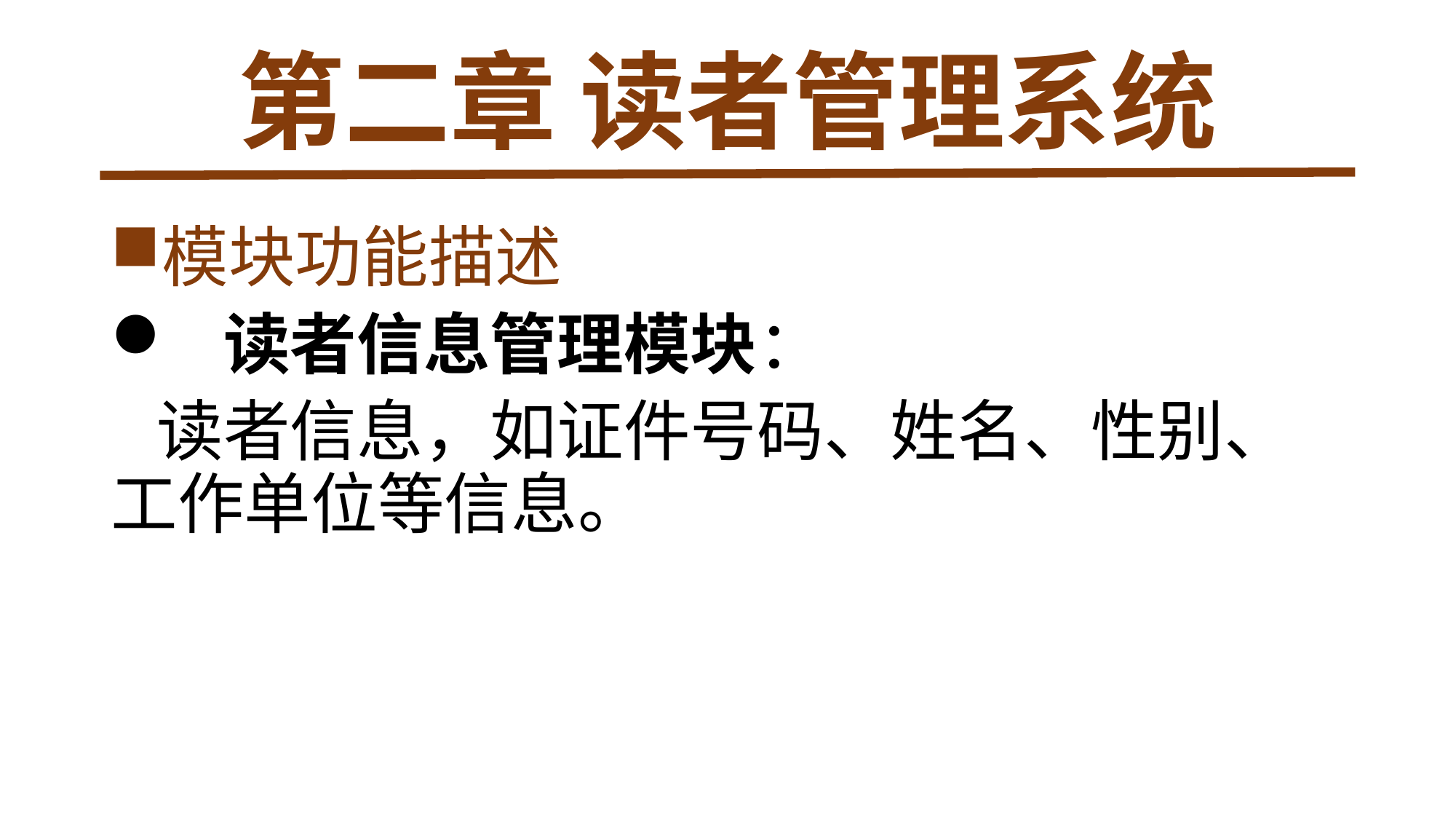

# 第二章 读者管理系统
模块功能描述
  读者信息管理模块：
  读者信息，如证件号码、姓名、性别、工作单位等信息。